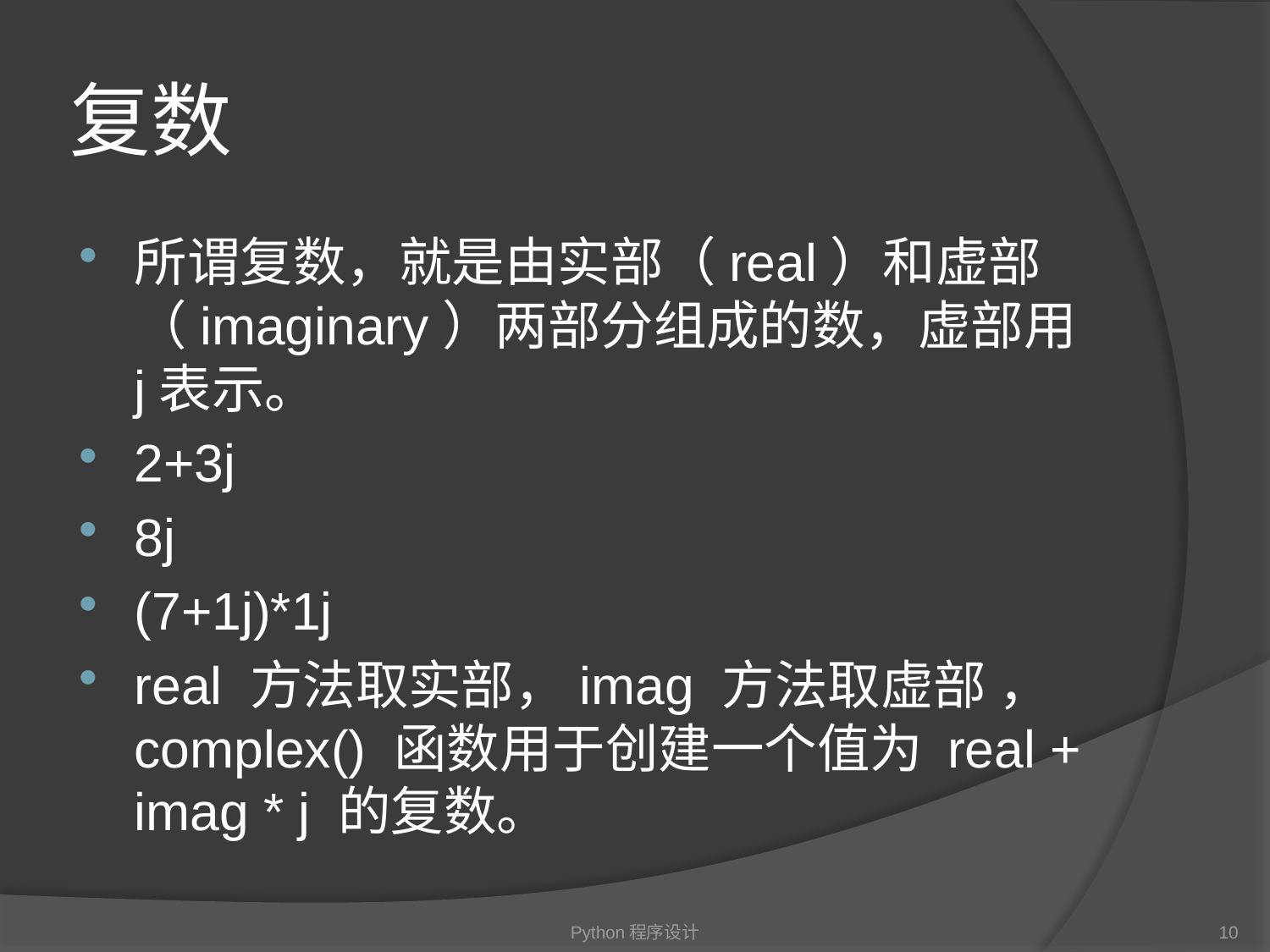

# 复数
所谓复数，就是由实部（real）和虚部（imaginary）两部分组成的数，虚部用j表示。
2+3j
8j
(7+1j)*1j
real 方法取实部，imag 方法取虚部 ，complex() 函数用于创建一个值为 real + imag * j 的复数。

Python程序设计
10